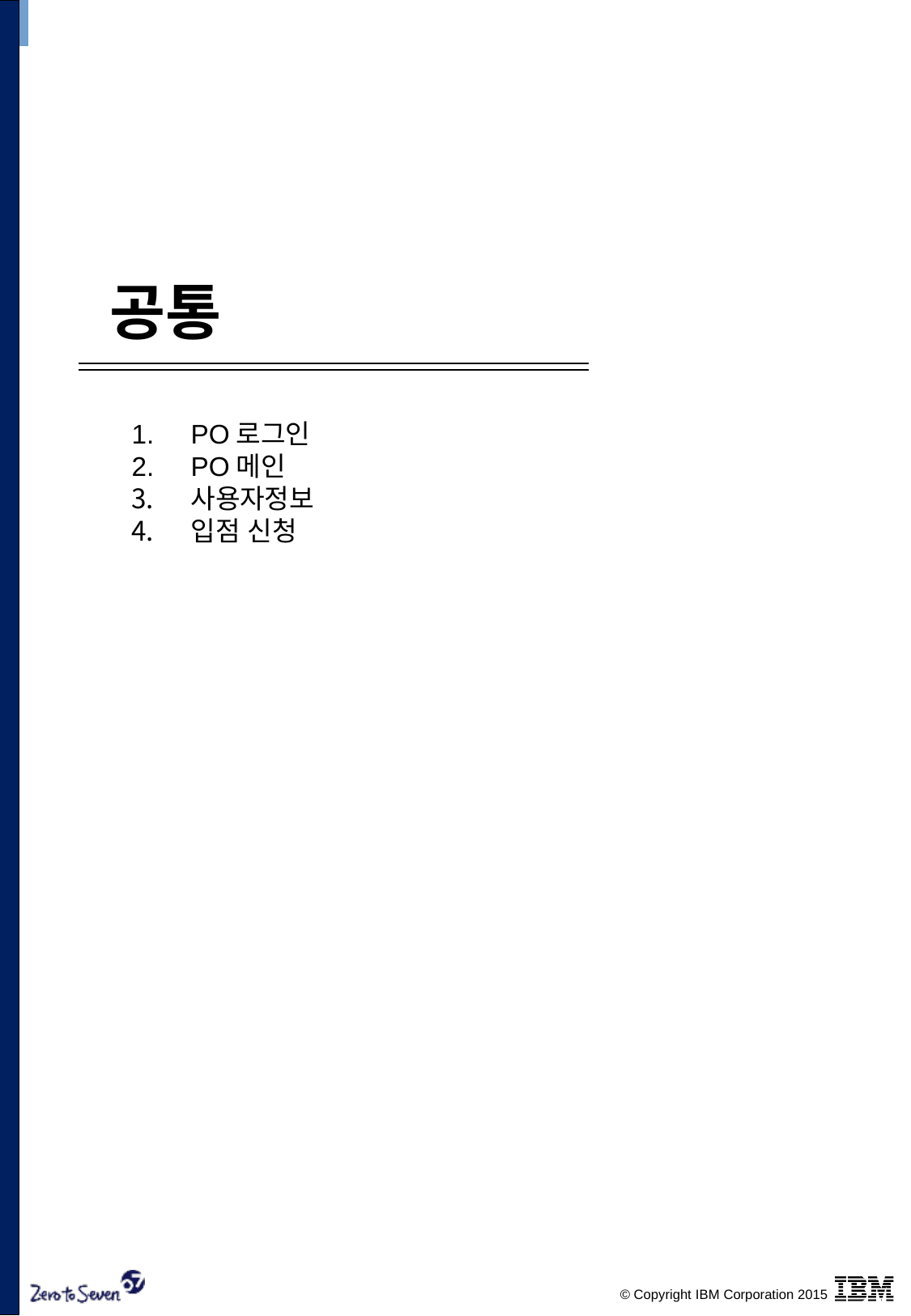

# 공통
PO로그인
PO메인
사용자정보
입점 신청